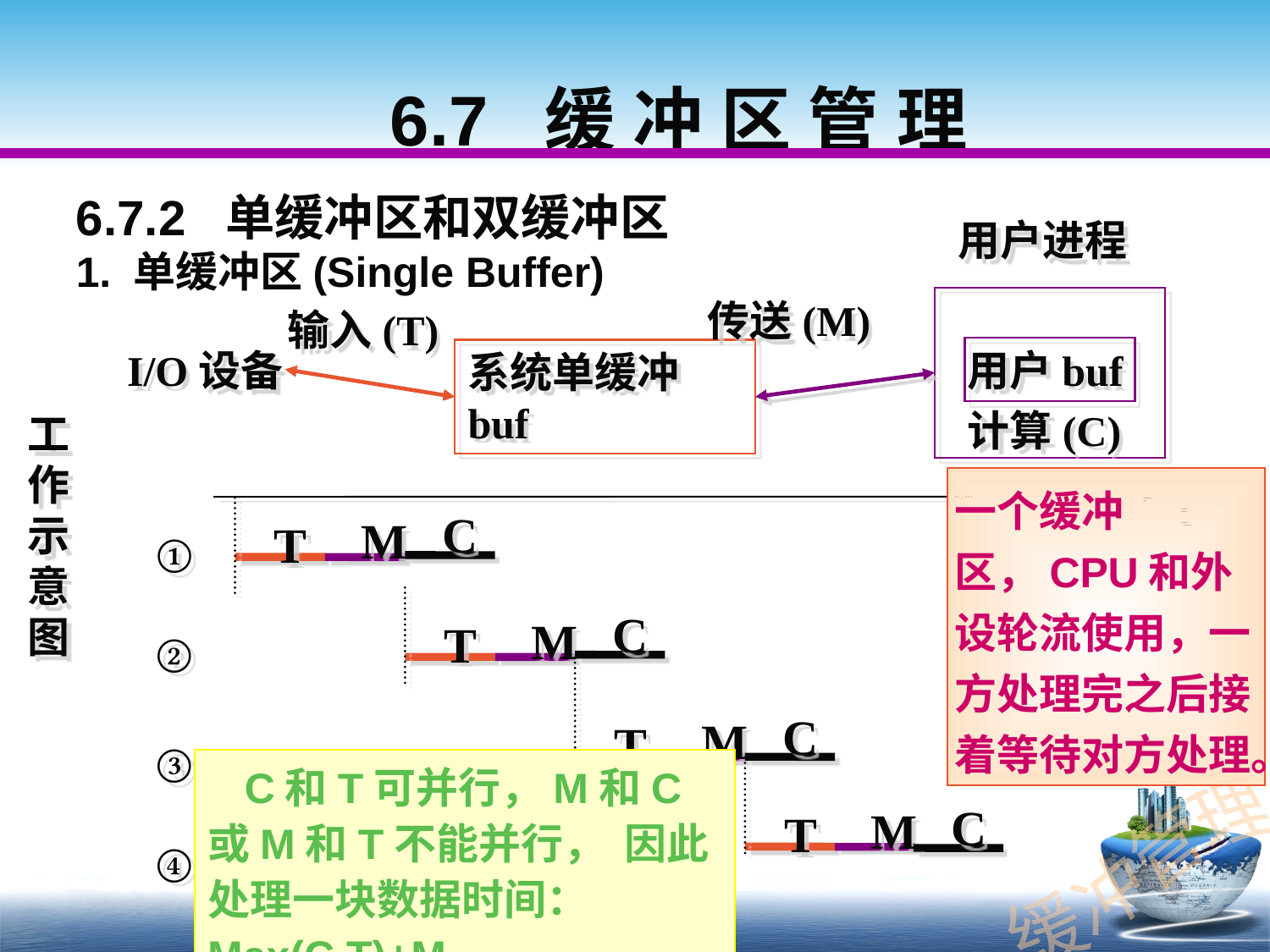

# 6.7  缓 冲 区 管 理
6.7.2  单缓冲区和双缓冲区
1. 单缓冲区(Single Buffer)

用户进程

用户buf
传送(M)
输入(T)
I/O设备
系统单缓冲buf
计算(C)
工作示意图
一个缓冲区，CPU和外设轮流使用，一方处理完之后接着等待对方处理。
t

C

M

T

①

C

M

T

②

C

M

T

③

C和T可并行，M和C或M和T不能并行，  因此处理一块数据时间：Max(C,T)+M
C

M

T

缓冲管理
④